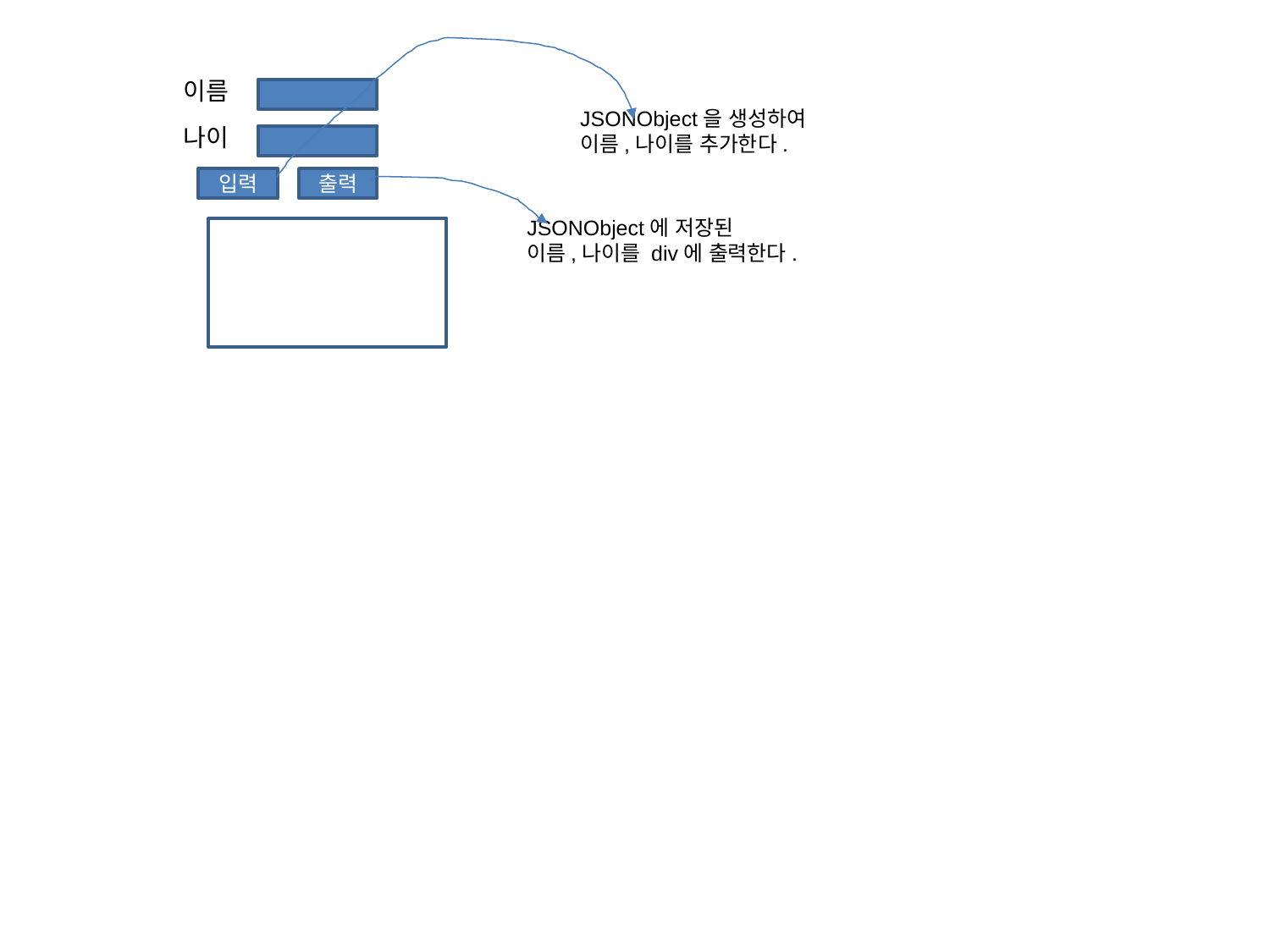

이름

JSONObject을 생성하여
이름,나이를 추가한다.

나이

입력
출력

JSONObject에 저장된
이름,나이를 div에 출력한다.